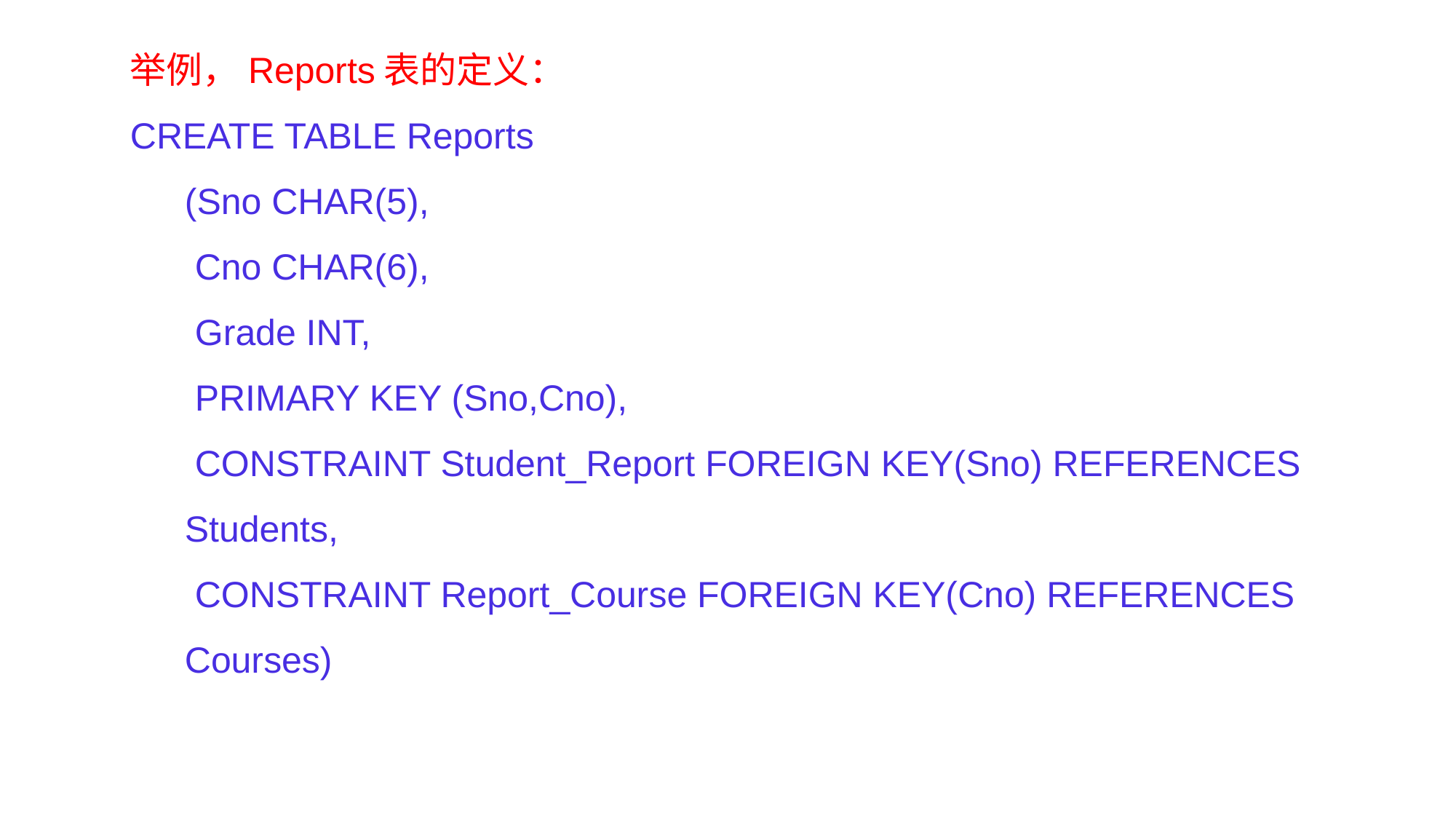

举例，Reports表的定义：
CREATE TABLE Reports
(Sno CHAR(5),
 Cno CHAR(6),
 Grade INT,
 PRIMARY KEY (Sno,Cno),
 CONSTRAINT Student_Report FOREIGN KEY(Sno) REFERENCES   Students,
 CONSTRAINT Report_Course FOREIGN KEY(Cno) REFERENCES Courses)